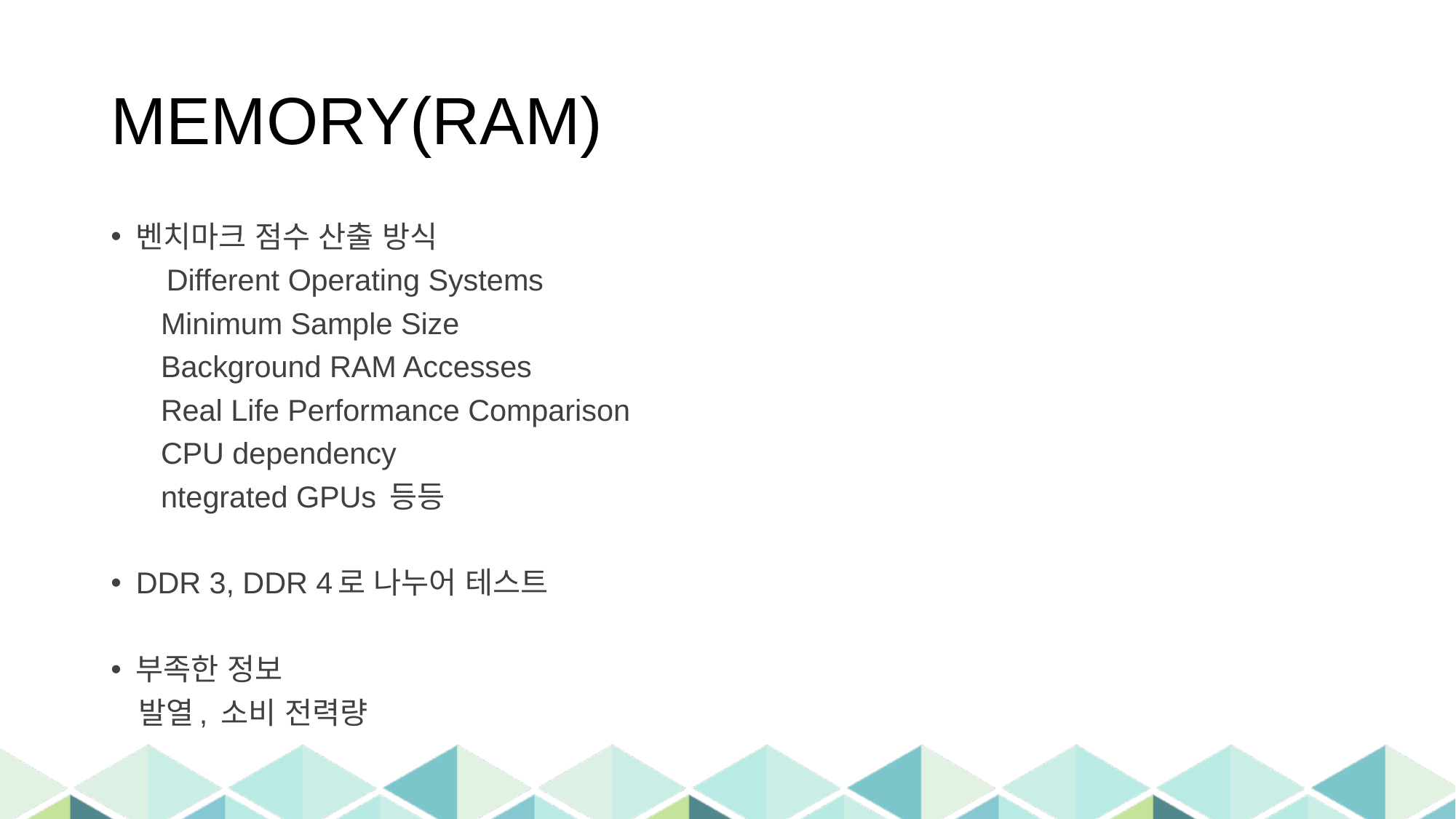

# MEMORY(RAM)
벤치마크 점수 산출 방식
Different Operating Systems
Minimum Sample Size
Background RAM Accesses
Real Life Performance Comparison
CPU dependency
ntegrated GPUs 등등

DDR 3, DDR 4로 나누어 테스트

부족한 정보
발열, 소비 전력량